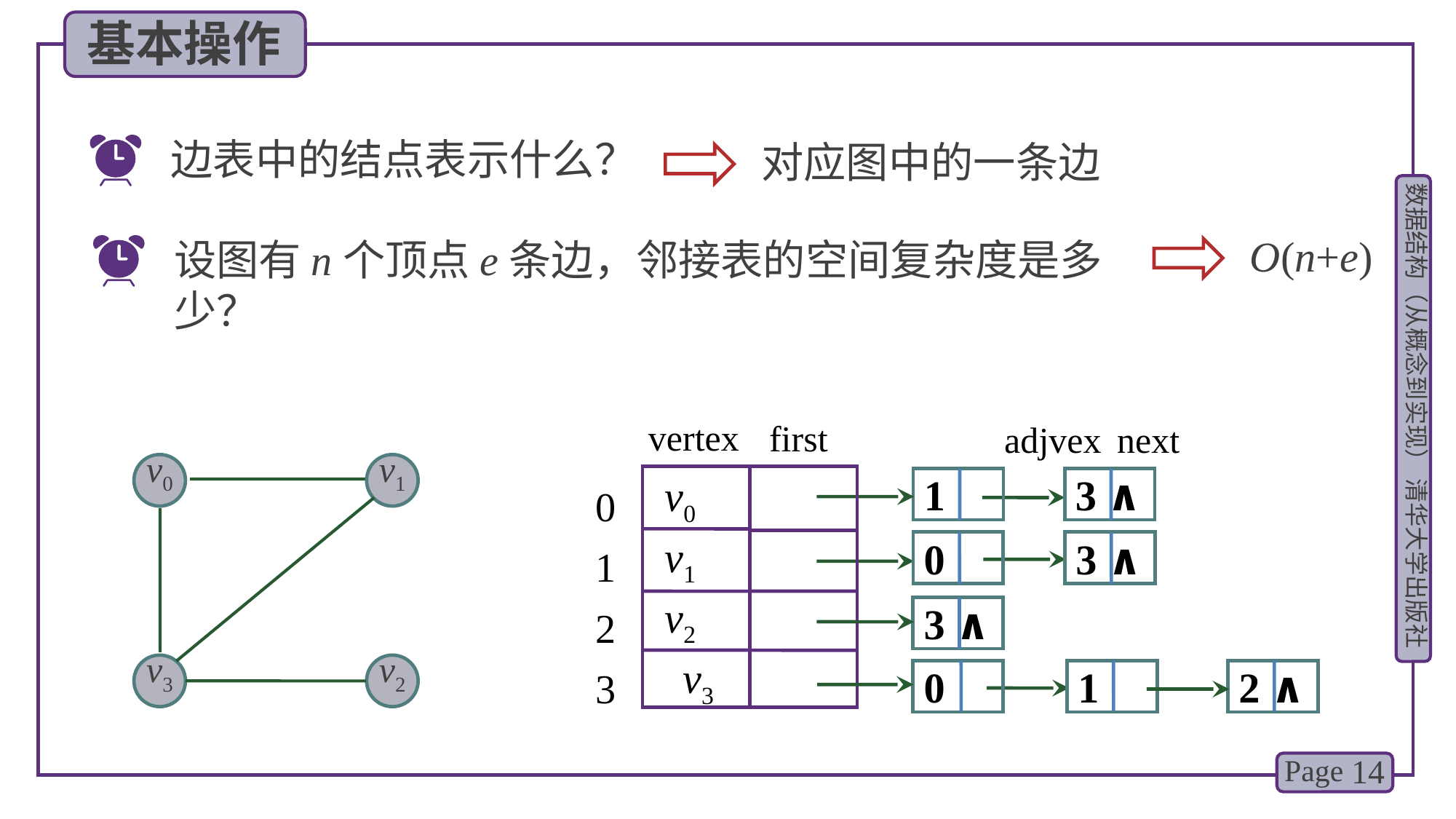

基本操作

边表中的结点表示什么？

对应图中的一条边

O(n+e)

设图有n个顶点e条边，邻接表的空间复杂度是多少？

vertex
first
adjvex
next
v0
v1

v3
v2

 v0
 v1
 v2
 v3

0
1
2
3

1
3 ∧

0
3 ∧

3 ∧

0

1

2 ∧